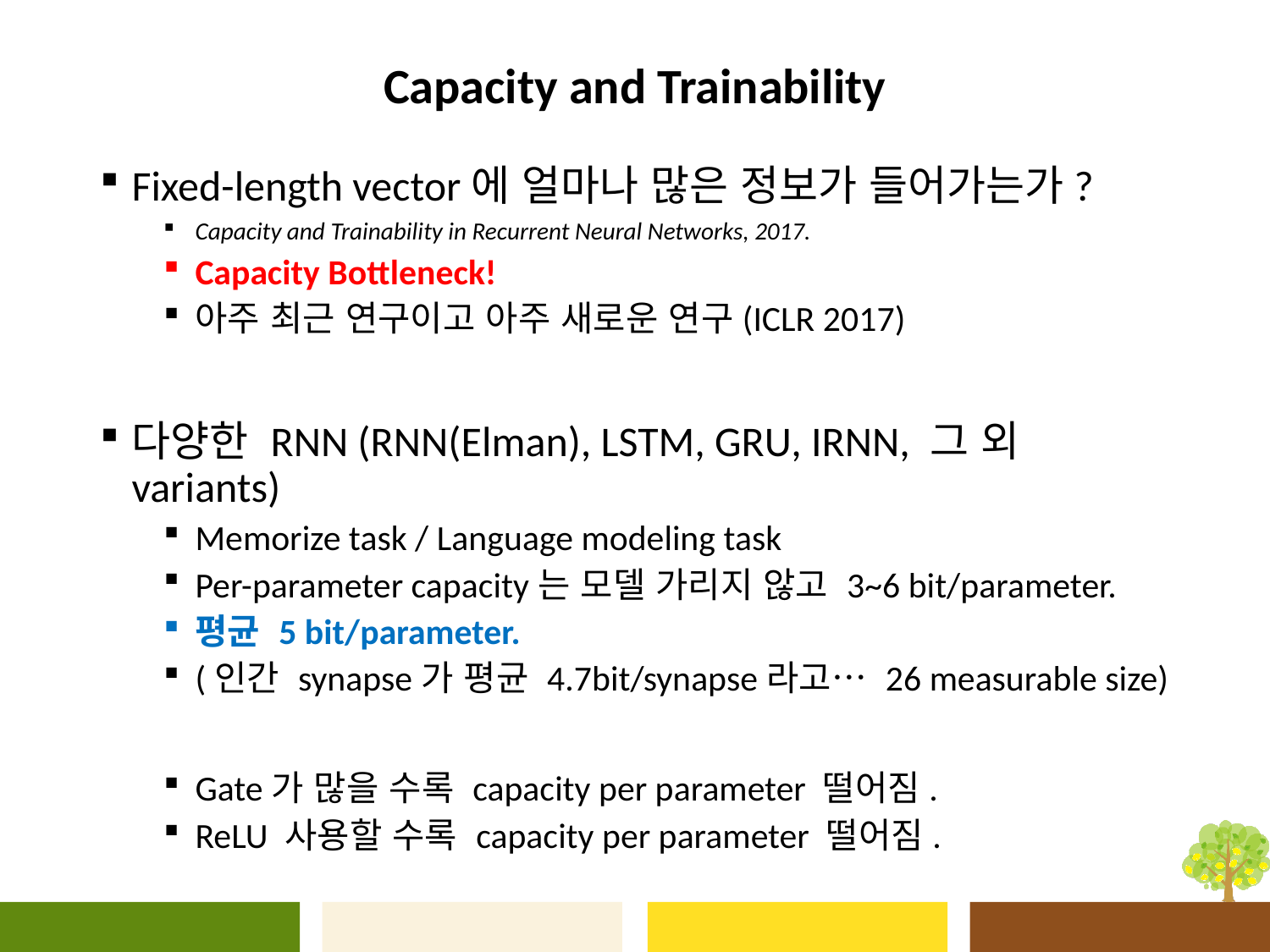

# Capacity and Trainability
Fixed-length vector에 얼마나 많은 정보가 들어가는가?
Capacity and Trainability in Recurrent Neural Networks, 2017.
Capacity Bottleneck!
아주 최근 연구이고 아주 새로운 연구(ICLR 2017)

다양한 RNN (RNN(Elman), LSTM, GRU, IRNN, 그 외 variants)
Memorize task / Language modeling task
Per-parameter capacity는 모델 가리지 않고 3~6 bit/parameter.
평균 5 bit/parameter.
(인간 synapse가 평균 4.7bit/synapse라고… 26 measurable size)

Gate가 많을 수록 capacity per parameter 떨어짐.
ReLU 사용할 수록 capacity per parameter 떨어짐.